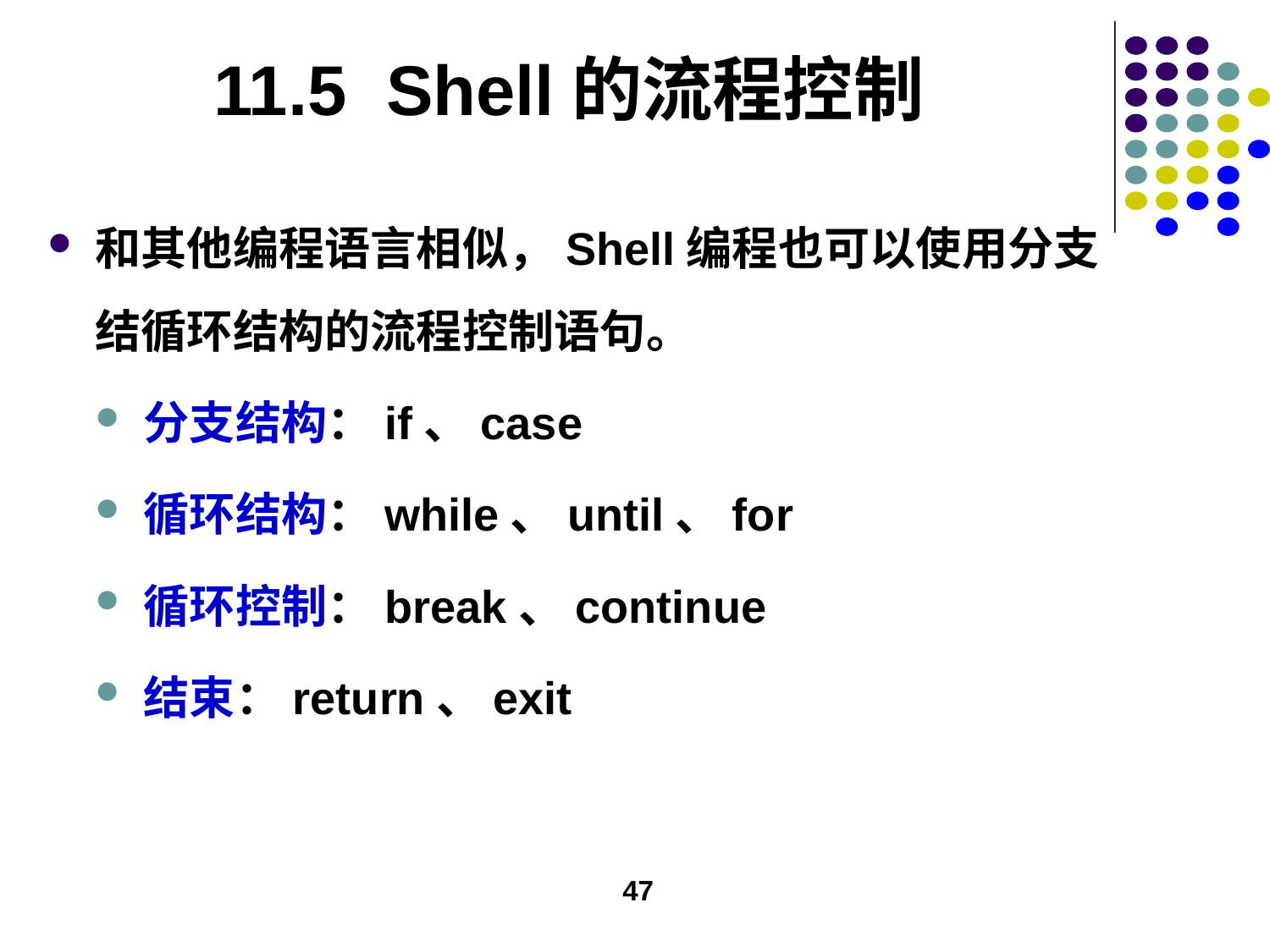

# 11.5  Shell的流程控制
和其他编程语言相似，Shell编程也可以使用分支结循环结构的流程控制语句。
分支结构：if、case
循环结构：while、until、for
循环控制：break、continue
结束：return、exit
47